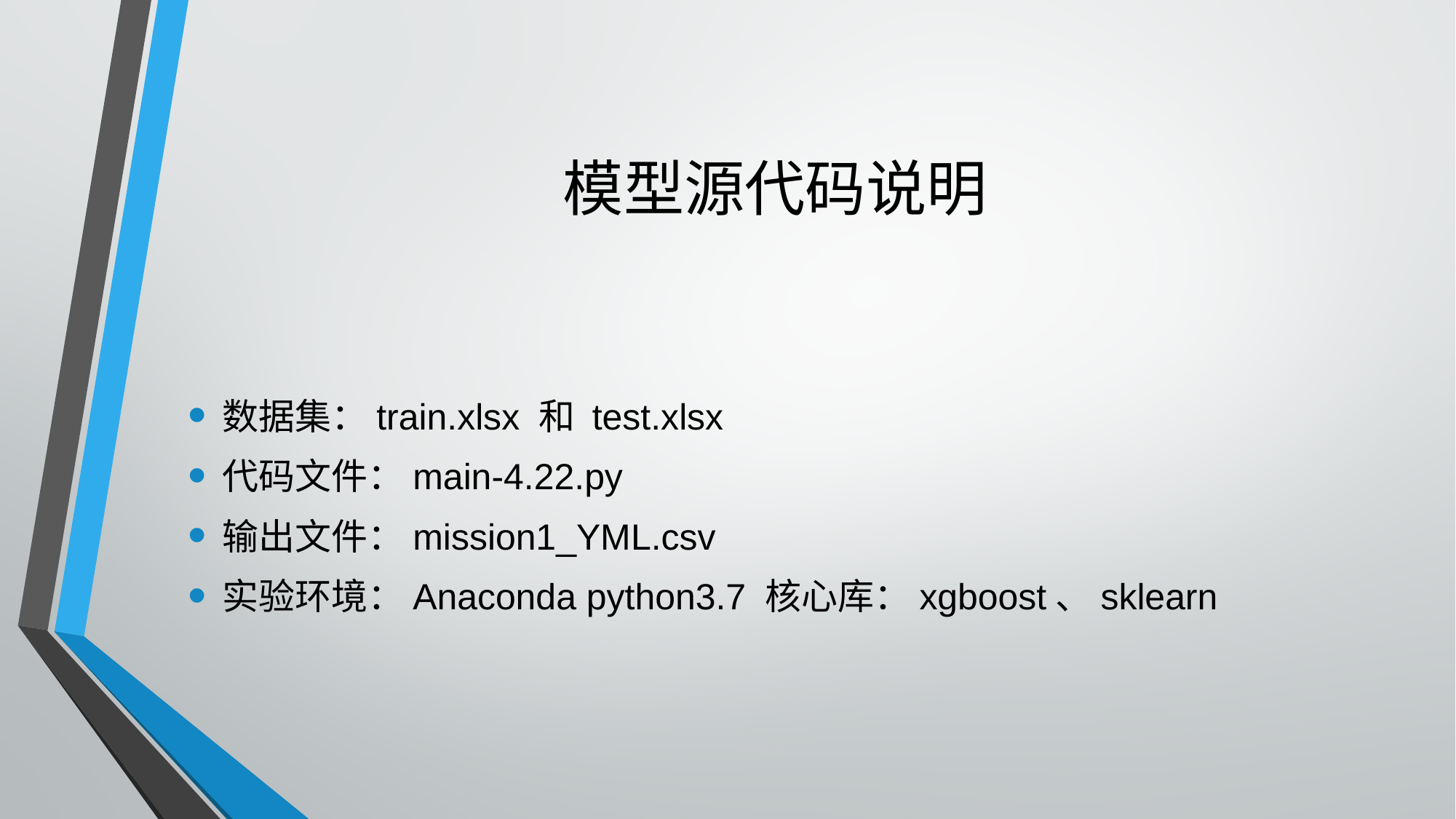

# 模型源代码说明
数据集：train.xlsx 和 test.xlsx
代码文件：main-4.22.py
输出文件：mission1_YML.csv
实验环境：Anaconda python3.7 核心库：xgboost、sklearn